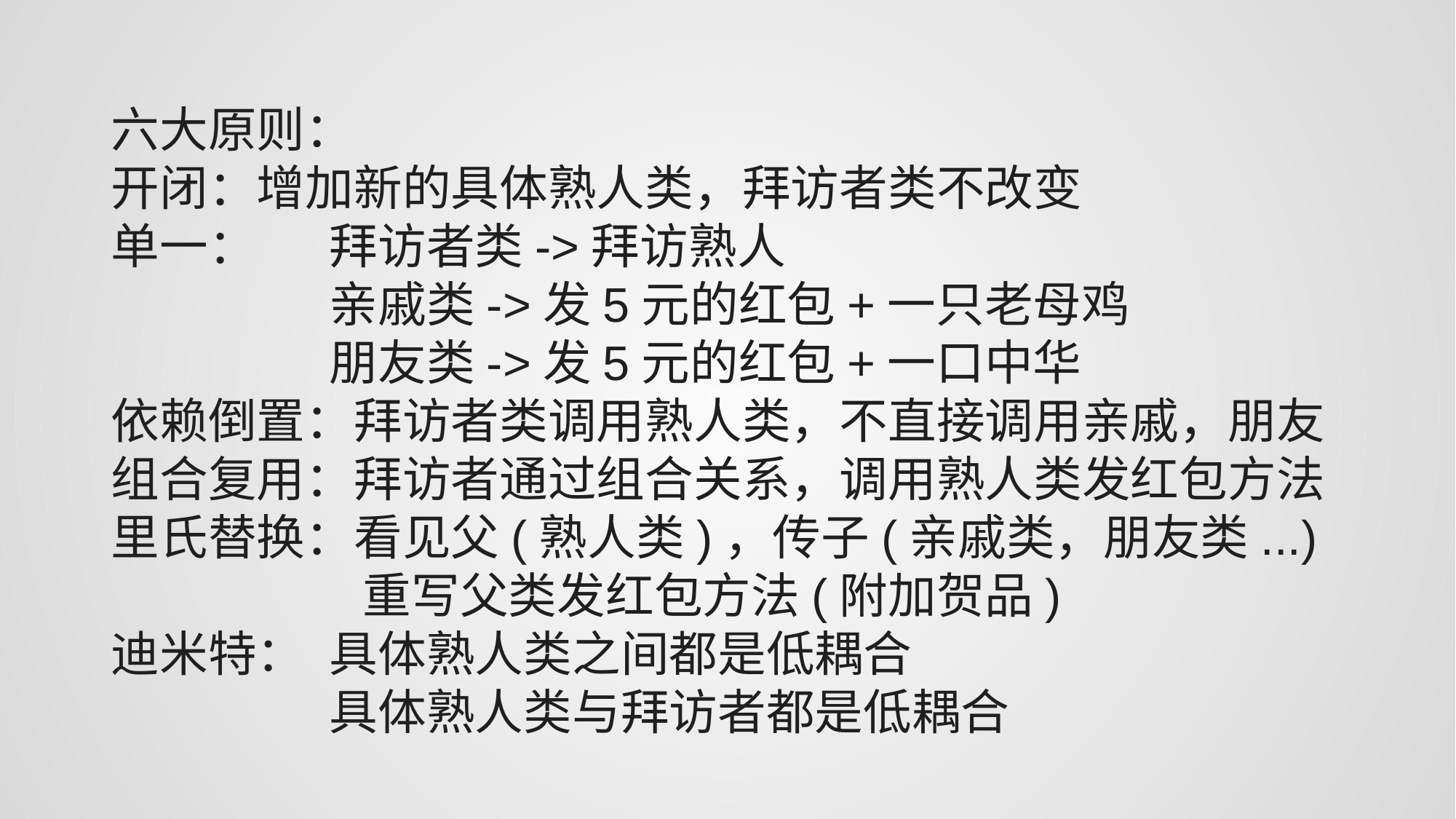

六大原则：
开闭：增加新的具体熟人类，拜访者类不改变
单一：	拜访者类->拜访熟人
		亲戚类->发5元的红包+一只老母鸡
		朋友类->发5元的红包+一口中华
依赖倒置：拜访者类调用熟人类，不直接调用亲戚，朋友
组合复用：拜访者通过组合关系，调用熟人类发红包方法
里氏替换：看见父(熟人类)，传子(亲戚类，朋友类...)
		  重写父类发红包方法(附加贺品)
迪米特：	具体熟人类之间都是低耦合
		具体熟人类与拜访者都是低耦合